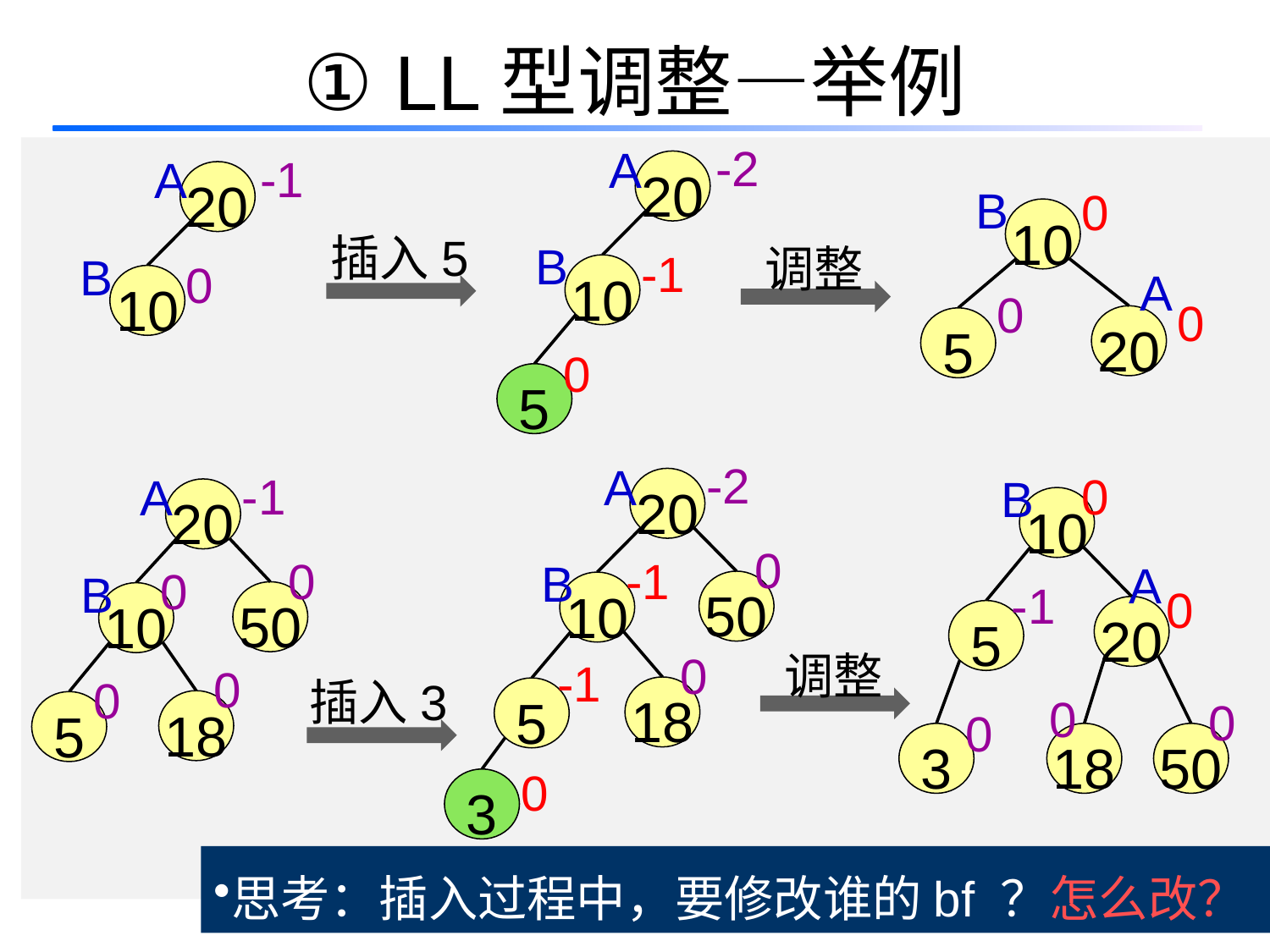

# ① LL型调整—举例
-2
A

-1
A

20
B
0
20
10
插入5
B
调整
-1
B
0
A
10
0
10
0

20
5
0
5
-2
A
-1
0
A
B
20
20
10
0
0
-1
B
A
0
B
-1
0
50
10
50
10
20
5
0
调整
-1
0
0
插入3
0
0
18
5
0

18
5

3
18
50
0
3
思考：插入过程中，要修改谁的bf ？怎么改？